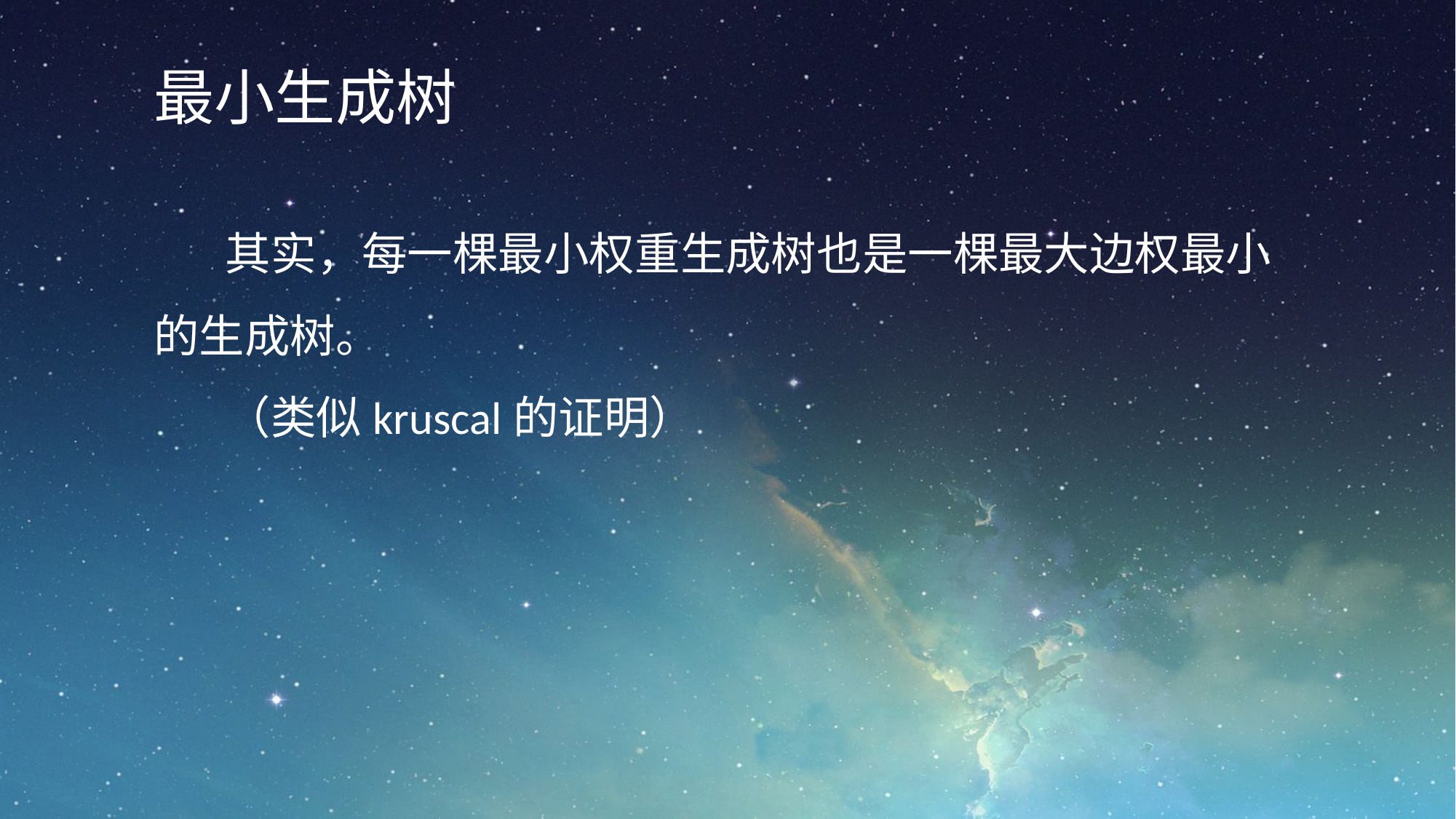

最小生成树

其实，每一棵最小权重生成树也是一棵最大边权最小的生成树。
（类似kruscal的证明）